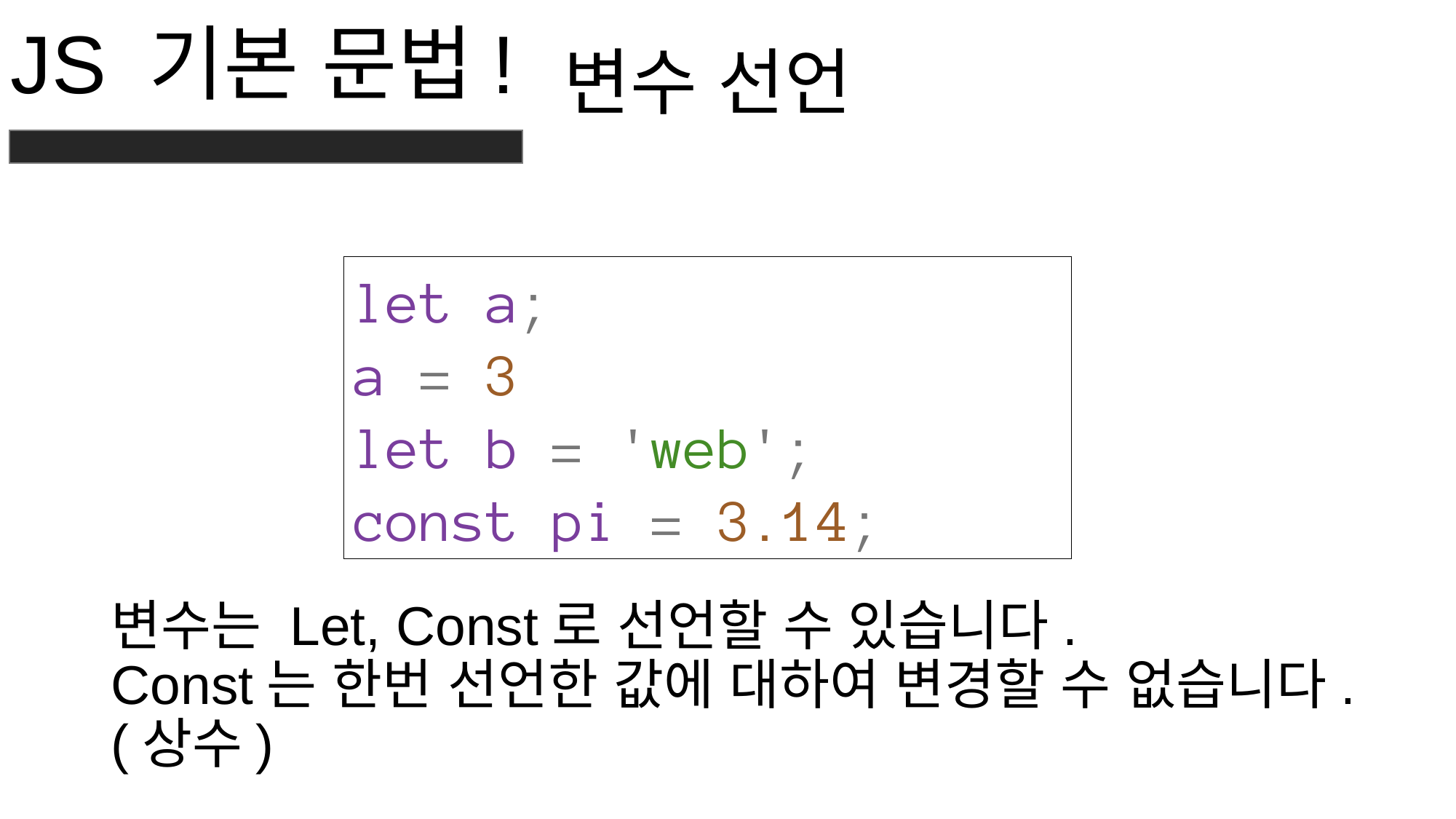

JS 기본 문법!
변수 선언

let a;
a = 3
let b = 'web';
const pi = 3.14;
변수는 Let, Const로 선언할 수 있습니다.
Const는 한번 선언한 값에 대하여 변경할 수 없습니다.(상수)